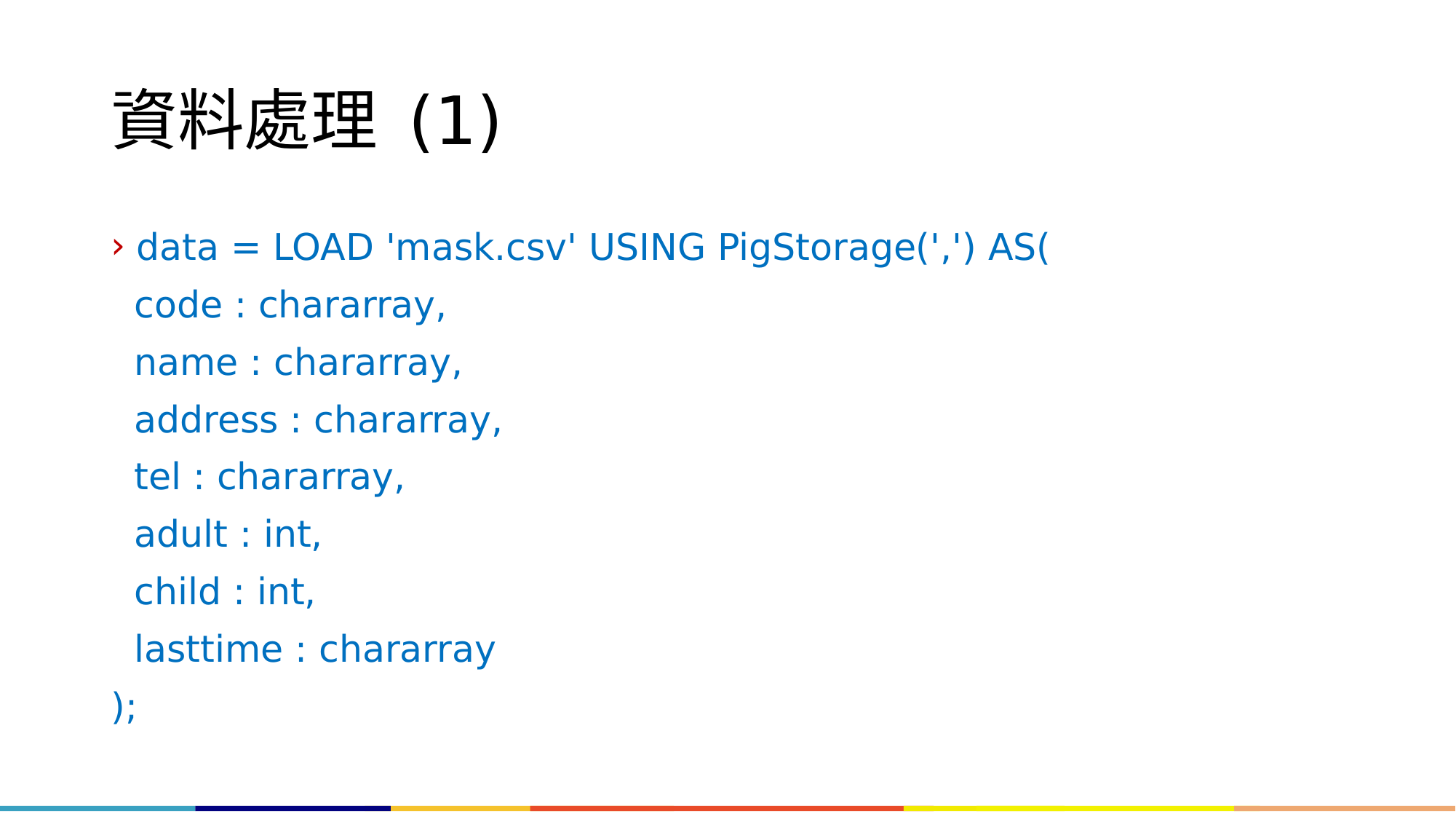

# 資料處理 (1)
data = LOAD 'mask.csv' USING PigStorage(',') AS(
  code : chararray,
  name : chararray,
  address : chararray,
  tel : chararray,
  adult : int,
  child : int,
  lasttime : chararray
);